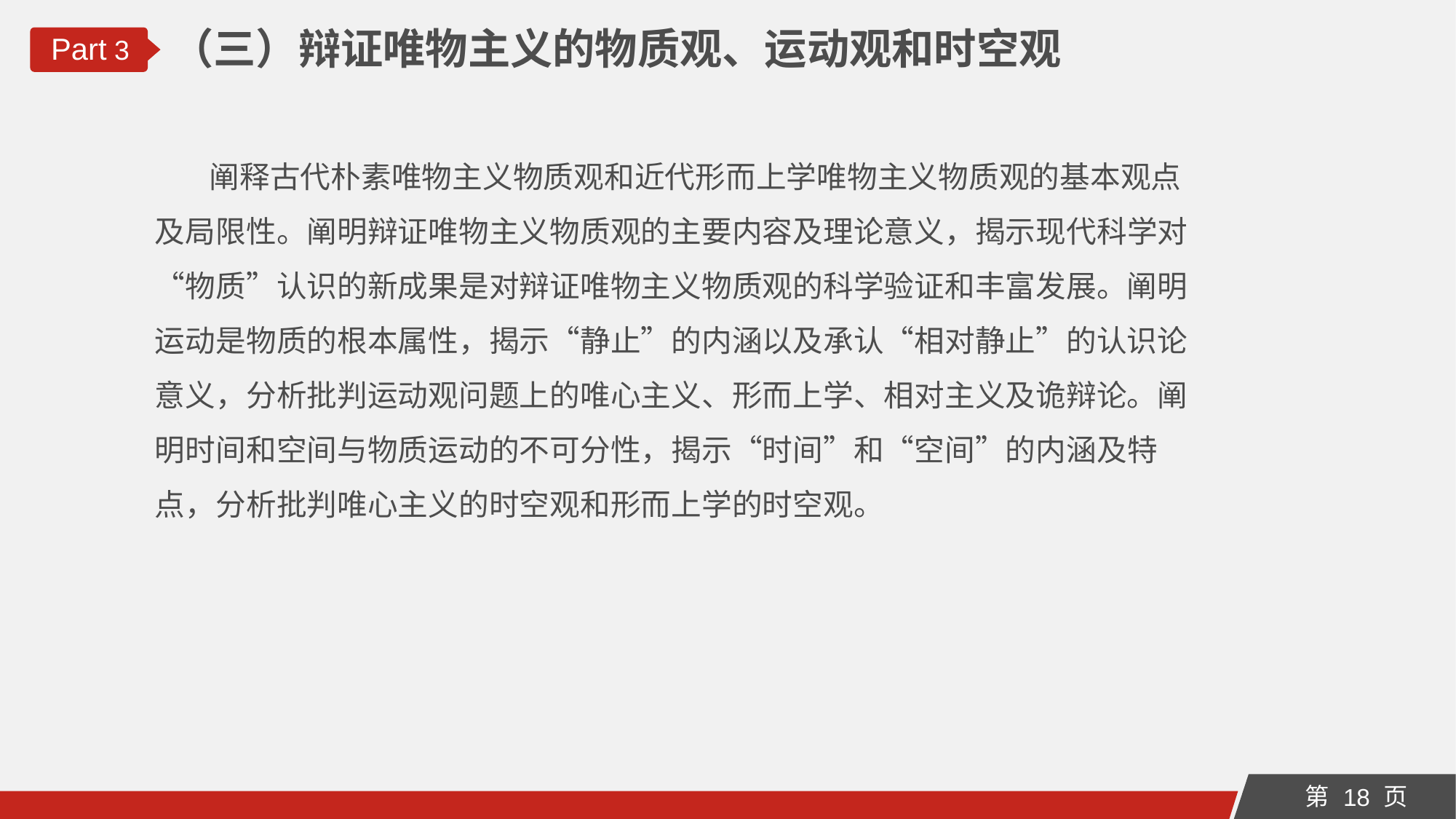

（三）辩证唯物主义的物质观、运动观和时空观
Part 3

       阐释古代朴素唯物主义物质观和近代形而上学唯物主义物质观的基本观点 及局限性。阐明辩证唯物主义物质观的主要内容及理论意义，揭示现代科学对“物质”认识的新成果是对辩证唯物主义物质观的科学验证和丰富发展。阐明运动是物质的根本属性，揭示“静止”的内涵以及承认“相对静止”的认识论意义，分析批判运动观问题上的唯心主义、形而上学、相对主义及诡辩论。阐明时间和空间与物质运动的不可分性，揭示“时间”和“空间”的内涵及特点，分析批判唯心主义的时空观和形而上学的时空观。